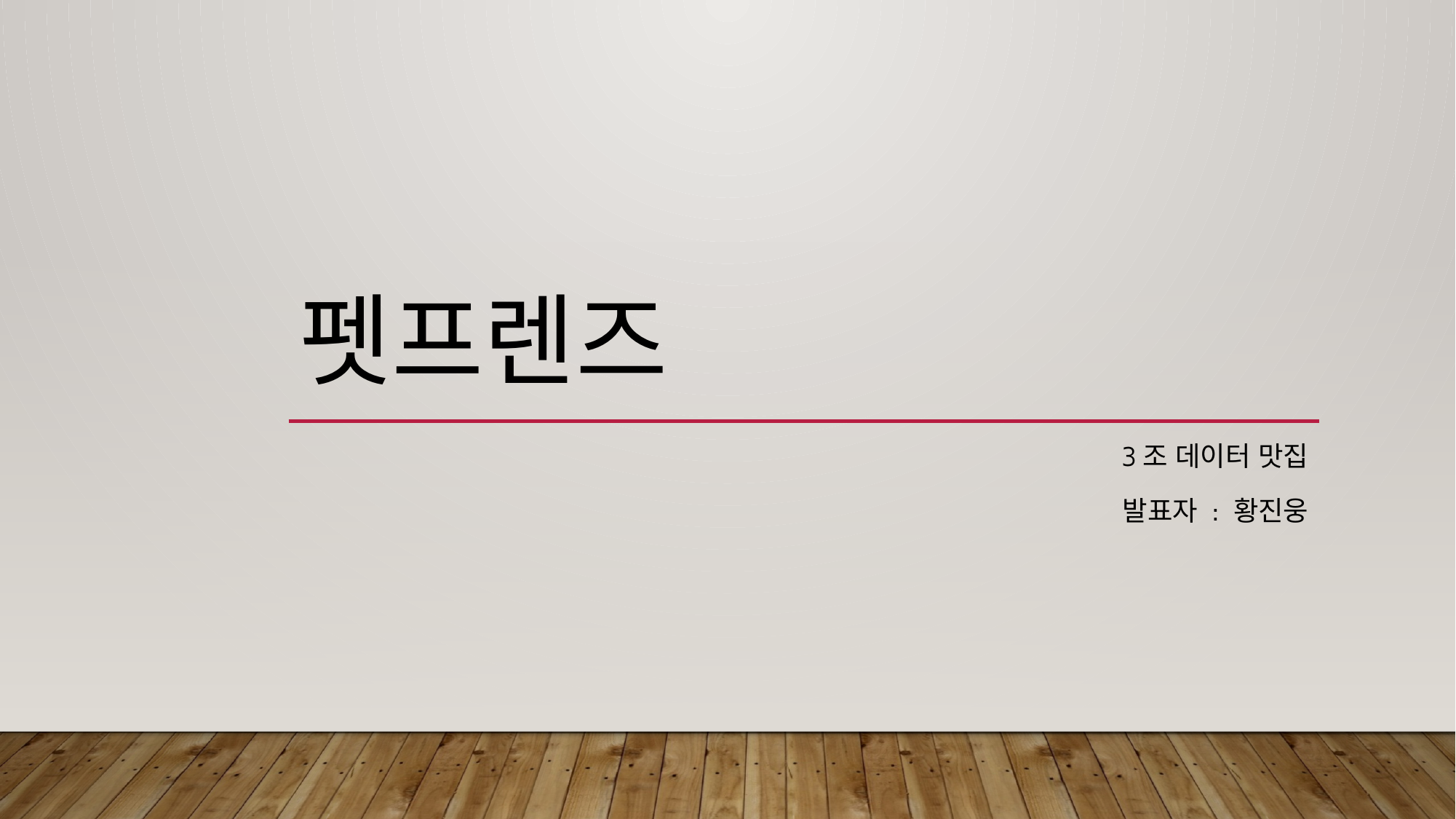

# 펫프렌즈
3조 데이터 맛집
발표자 : 황진웅